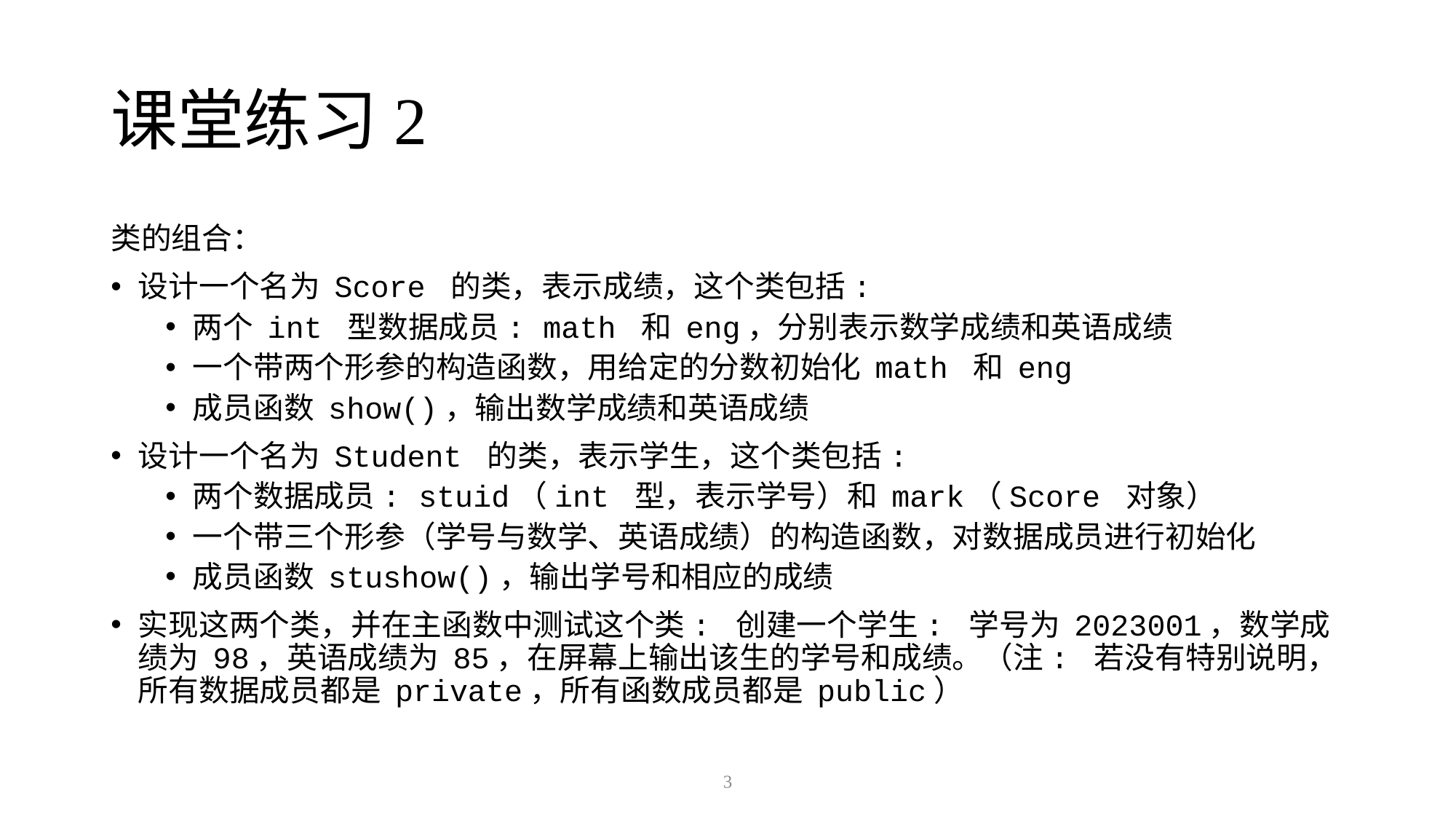

# 课堂练习2
类的组合：
设计一个名为 Score 的类，表示成绩，这个类包括:
两个 int 型数据成员: math 和 eng，分别表示数学成绩和英语成绩
一个带两个形参的构造函数，用给定的分数初始化 math 和 eng
成员函数 show()，输出数学成绩和英语成绩
设计一个名为 Student 的类，表示学生，这个类包括:
两个数据成员: stuid（int 型，表示学号）和 mark（Score 对象）
一个带三个形参（学号与数学、英语成绩）的构造函数，对数据成员进行初始化
成员函数 stushow()，输出学号和相应的成绩
实现这两个类，并在主函数中测试这个类: 创建一个学生: 学号为 2023001，数学成绩为 98，英语成绩为 85，在屏幕上输出该生的学号和成绩。（注: 若没有特别说明，所有数据成员都是 private，所有函数成员都是 public）
3